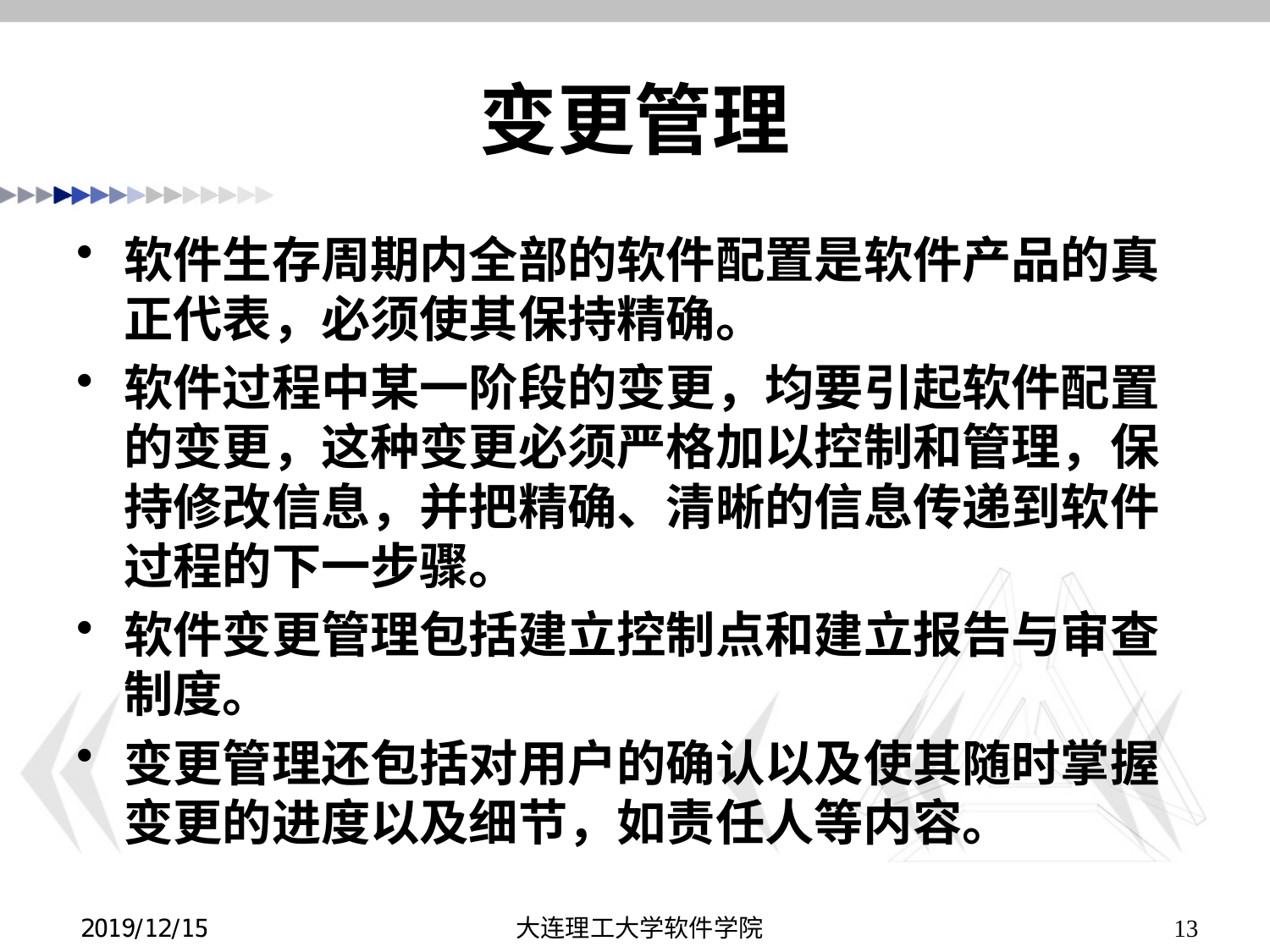

# 变更管理
软件生存周期内全部的软件配置是软件产品的真正代表，必须使其保持精确。
软件过程中某一阶段的变更，均要引起软件配置的变更，这种变更必须严格加以控制和管理，保持修改信息，并把精确、清晰的信息传递到软件过程的下一步骤。
软件变更管理包括建立控制点和建立报告与审查制度。
变更管理还包括对用户的确认以及使其随时掌握变更的进度以及细节，如责任人等内容。
2019/12/15
大连理工大学软件学院
13